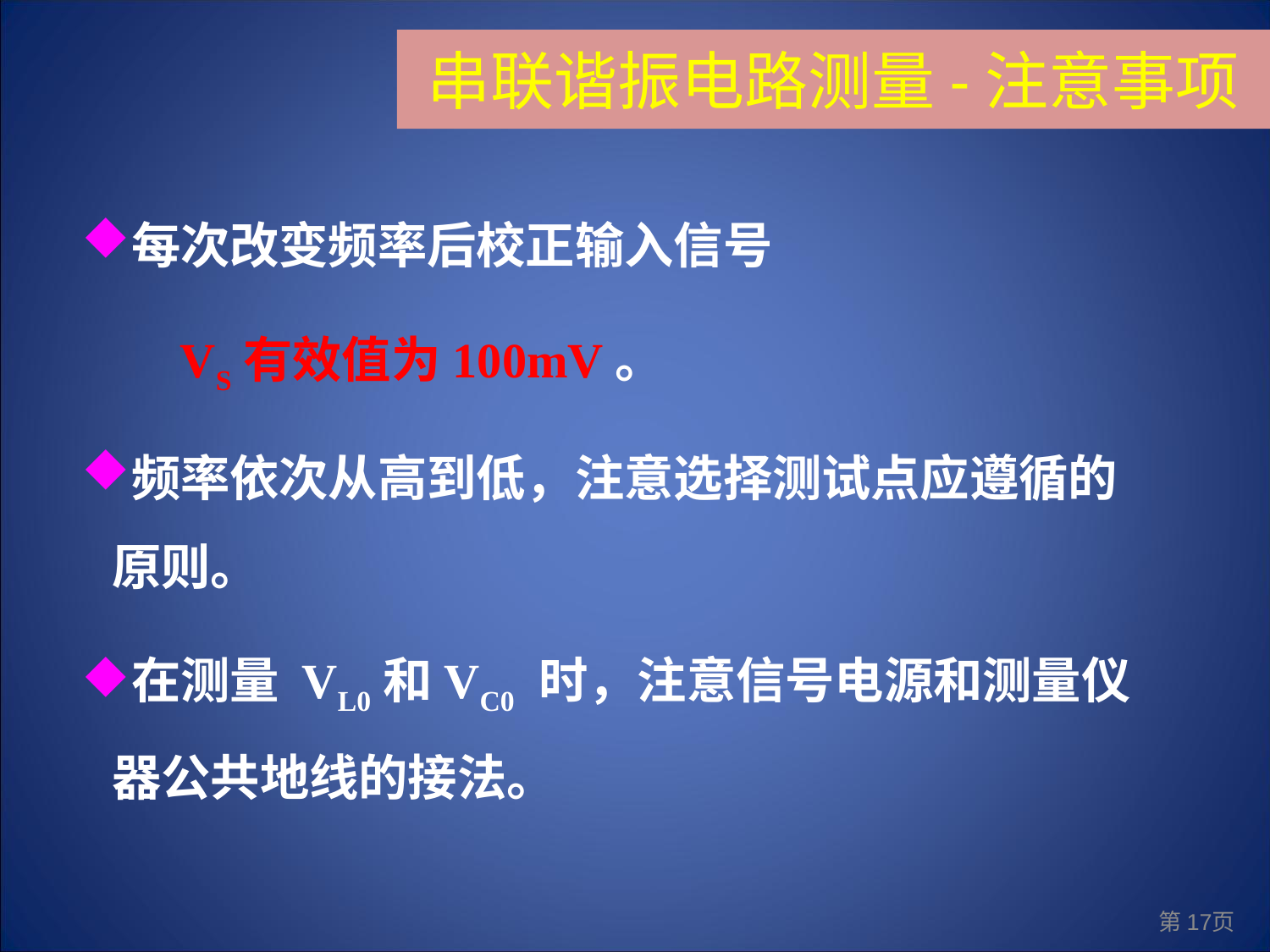

串联谐振电路测量-注意事项
每次改变频率后校正输入信号
        VS有效值为100mV。
频率依次从高到低，注意选择测试点应遵循的原则。
在测量 VL0和VC0 时，注意信号电源和测量仪器公共地线的接法。